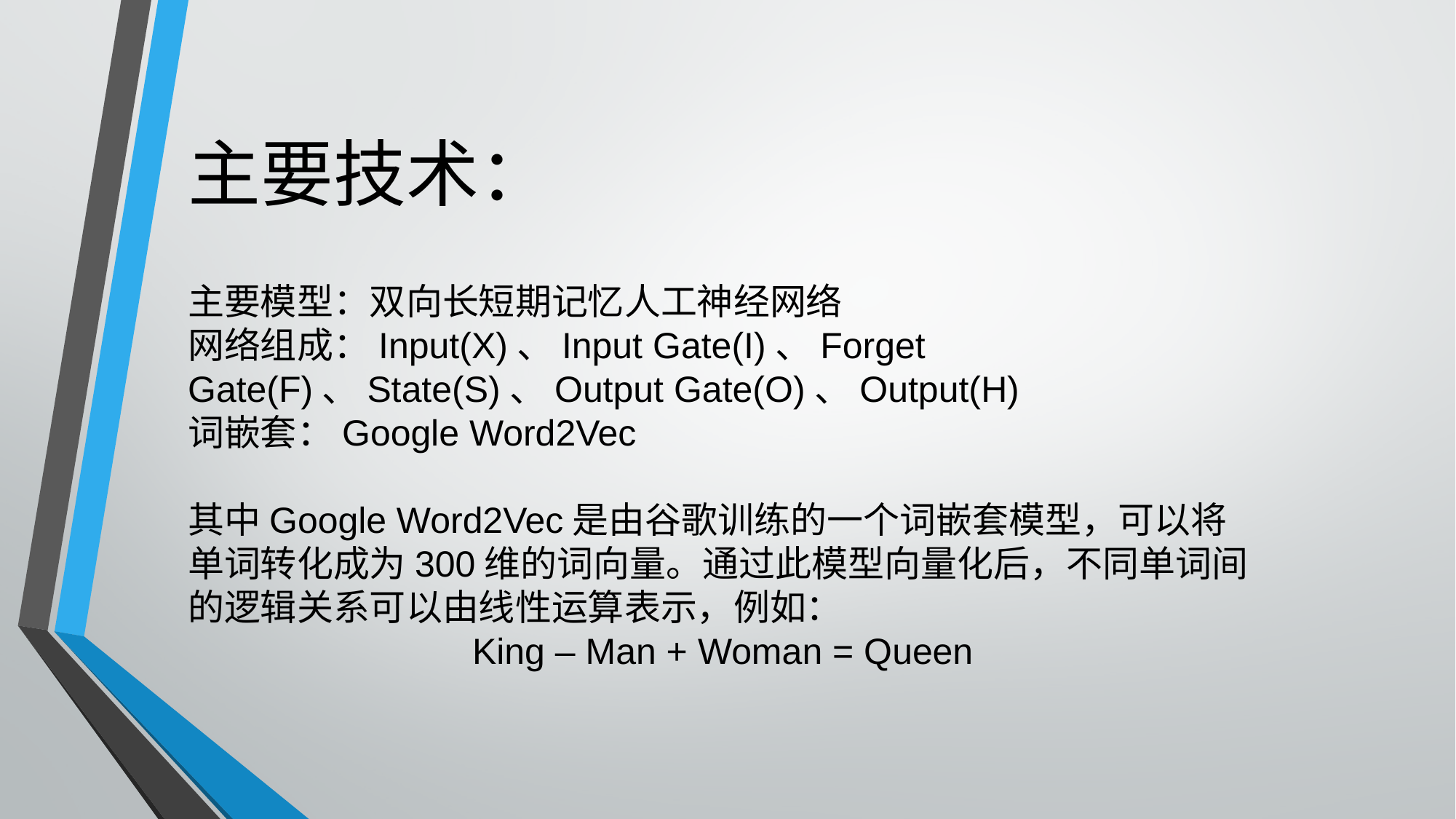

主要技术：
主要模型：双向长短期记忆人工神经网络
网络组成：Input(X)、Input Gate(I)、Forget Gate(F)、State(S)、Output Gate(O)、Output(H)
词嵌套：Google Word2Vec

其中Google Word2Vec是由谷歌训练的一个词嵌套模型，可以将单词转化成为300维的词向量。通过此模型向量化后，不同单词间的逻辑关系可以由线性运算表示，例如：
King – Man + Woman = Queen